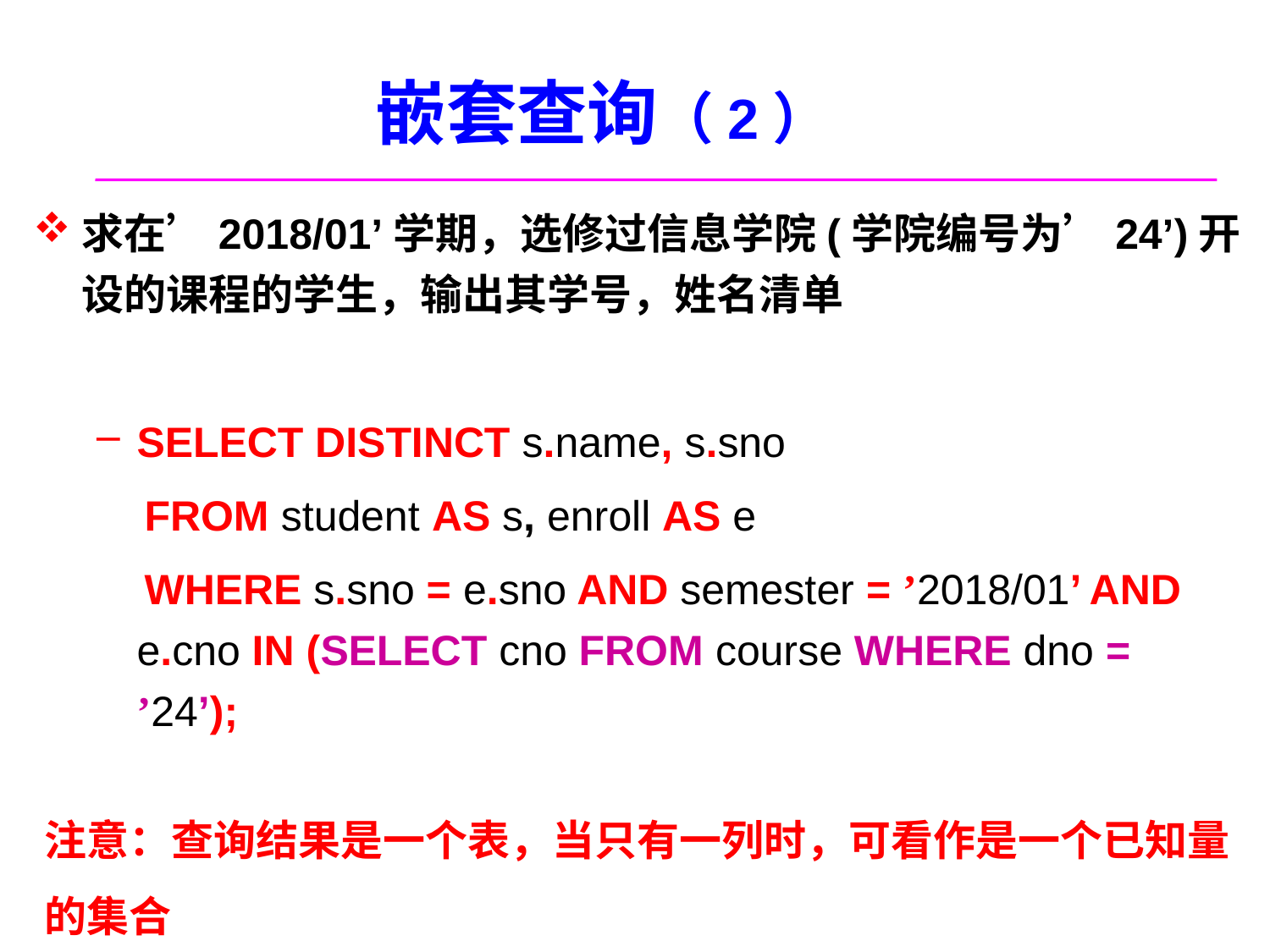

# 嵌套查询（2）
求在’2018/01’学期，选修过信息学院(学院编号为’24’)开设的课程的学生，输出其学号，姓名清单

SELECT DISTINCT s.name, s.sno
    FROM student AS s, enroll AS e
    WHERE s.sno = e.sno AND semester = ’2018/01’ AND e.cno IN (SELECT cno FROM course WHERE dno = ’24’);
注意：查询结果是一个表，当只有一列时，可看作是一个已知量的集合